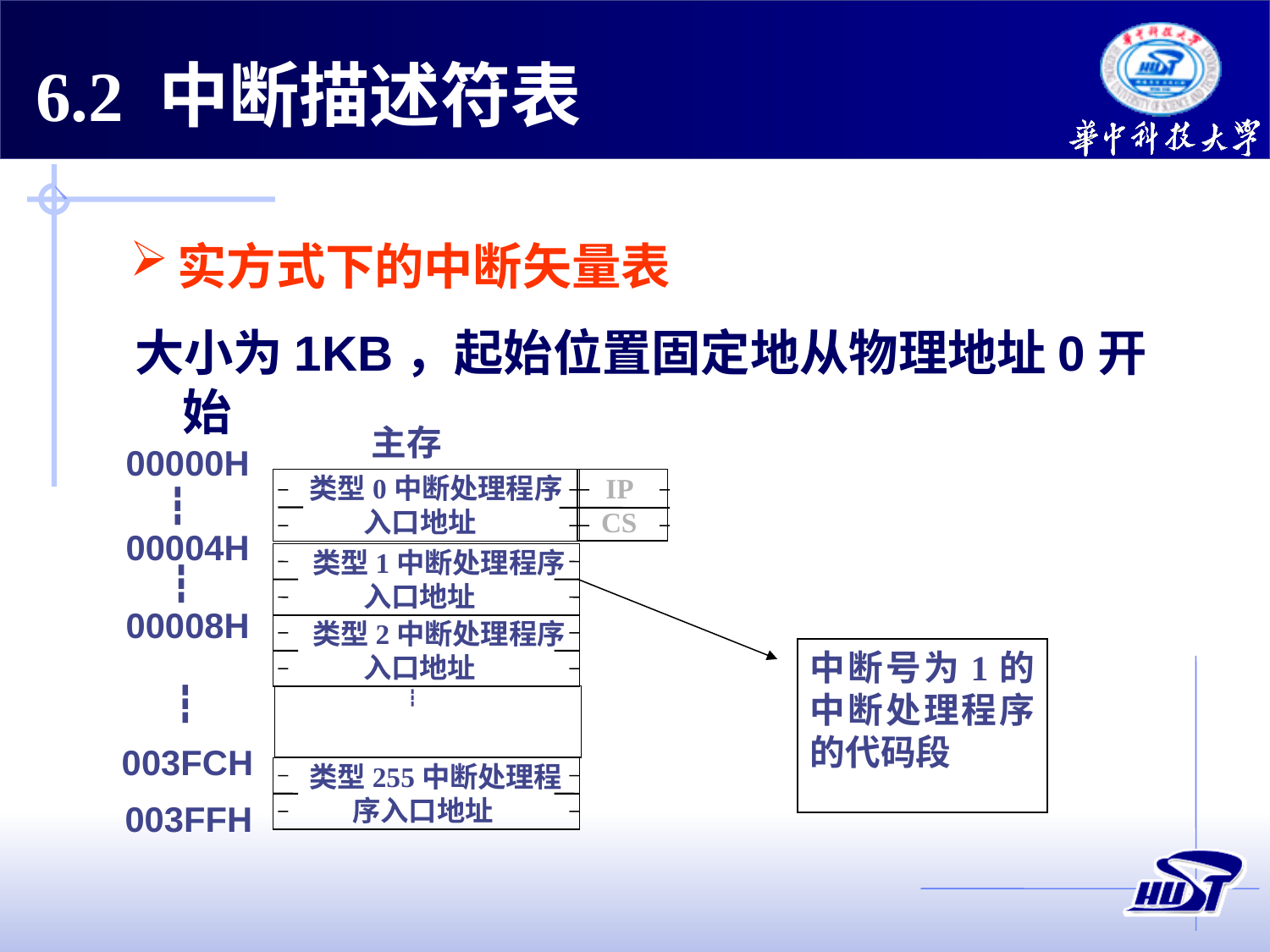

6.2 中断描述符表
实方式下的中断矢量表
大小为1KB，起始位置固定地从物理地址0开始
主存
00000H
┇
00004H
IP
CS
  类型0中断处理程序入口地址

   类型1中断处理程序入口地址
┇
00008H

   类型2中断处理程序入口地址

中断号为1的中断处理程序的代码段

┇

┇
003FCH
003FFH
  类型255中断处理程序入口地址